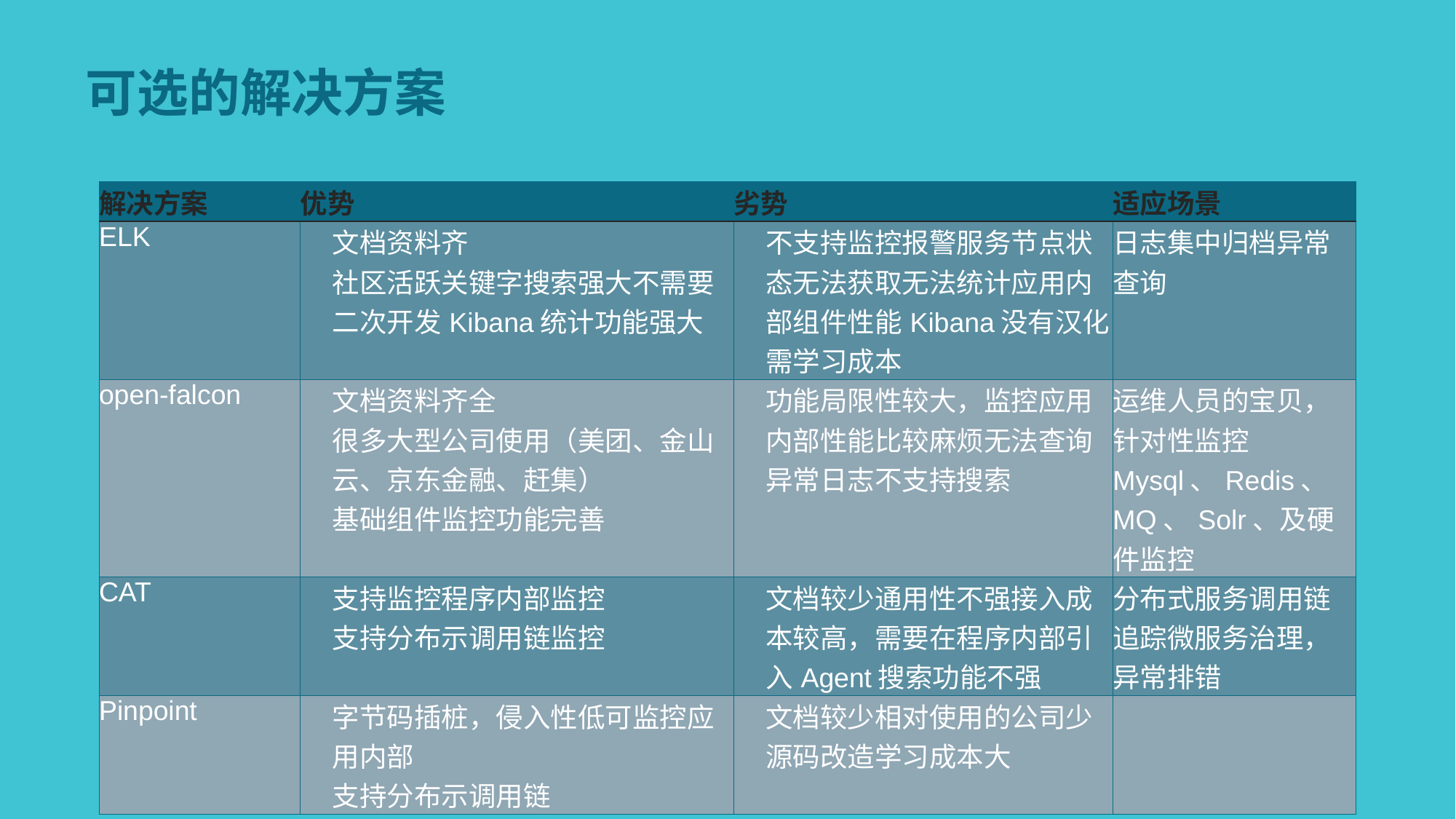

可选的解决方案
| 解决方案 | 优势 | 劣势 | 适应场景 |
| --- | --- | --- | --- |
| ELK | 文档资料齐 社区活跃关键字搜索强大不需要二次开发Kibana统计功能强大 | 不支持监控报警服务节点状态无法获取无法统计应用内部组件性能Kibana没有汉化，需学习成本 | 日志集中归档异常查询 |
| open-falcon | 文档资料齐全 很多大型公司使用（美团、金山云、京东金融、赶集） 基础组件监控功能完善 | 功能局限性较大，监控应用内部性能比较麻烦无法查询异常日志不支持搜索 | 运维人员的宝贝，针对性监控Mysql、Redis、MQ、Solr、及硬件监控 |
| CAT | 支持监控程序内部监控 支持分布示调用链监控 | 文档较少通用性不强接入成本较高，需要在程序内部引入Agent搜索功能不强 | 分布式服务调用链追踪微服务治理，异常排错 |
| Pinpoint | 字节码插桩，侵入性低可监控应用内部 支持分布示调用链 | 文档较少相对使用的公司少源码改造学习成本大 |  |